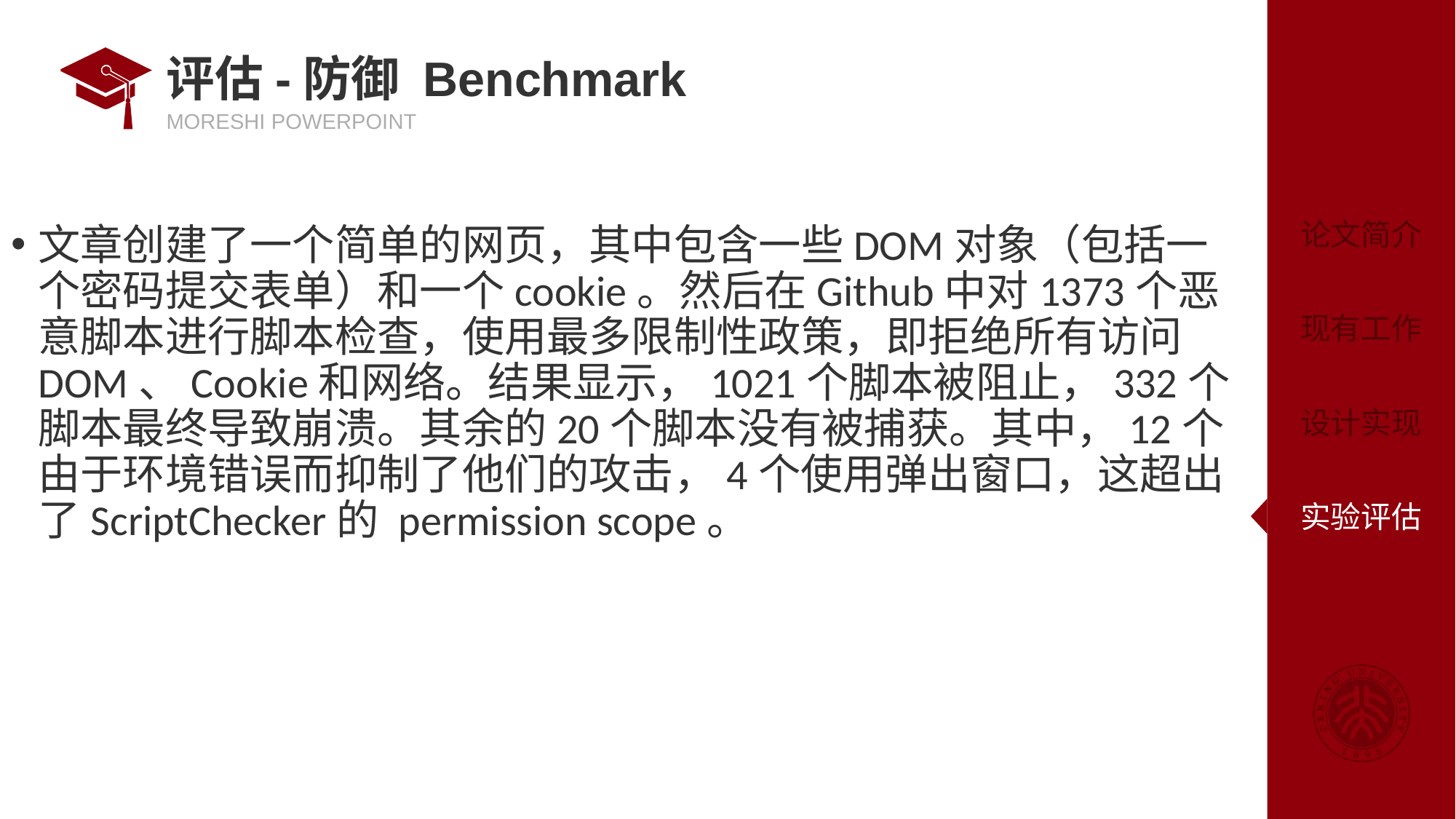

# 评估-防御 Benchmark
文章创建了一个简单的网页，其中包含一些DOM对象（包括一个密码提交表单）和一个cookie。然后在Github中对1373个恶意脚本进行脚本检查，使用最多限制性政策，即拒绝所有访问DOM、Cookie和网络。结果显示，1021个脚本被阻止，332个脚本最终导致崩溃。其余的20个脚本没有被捕获。其中，12个由于环境错误而抑制了他们的攻击，4个使用弹出窗口，这超出了ScriptChecker的 permission scope。